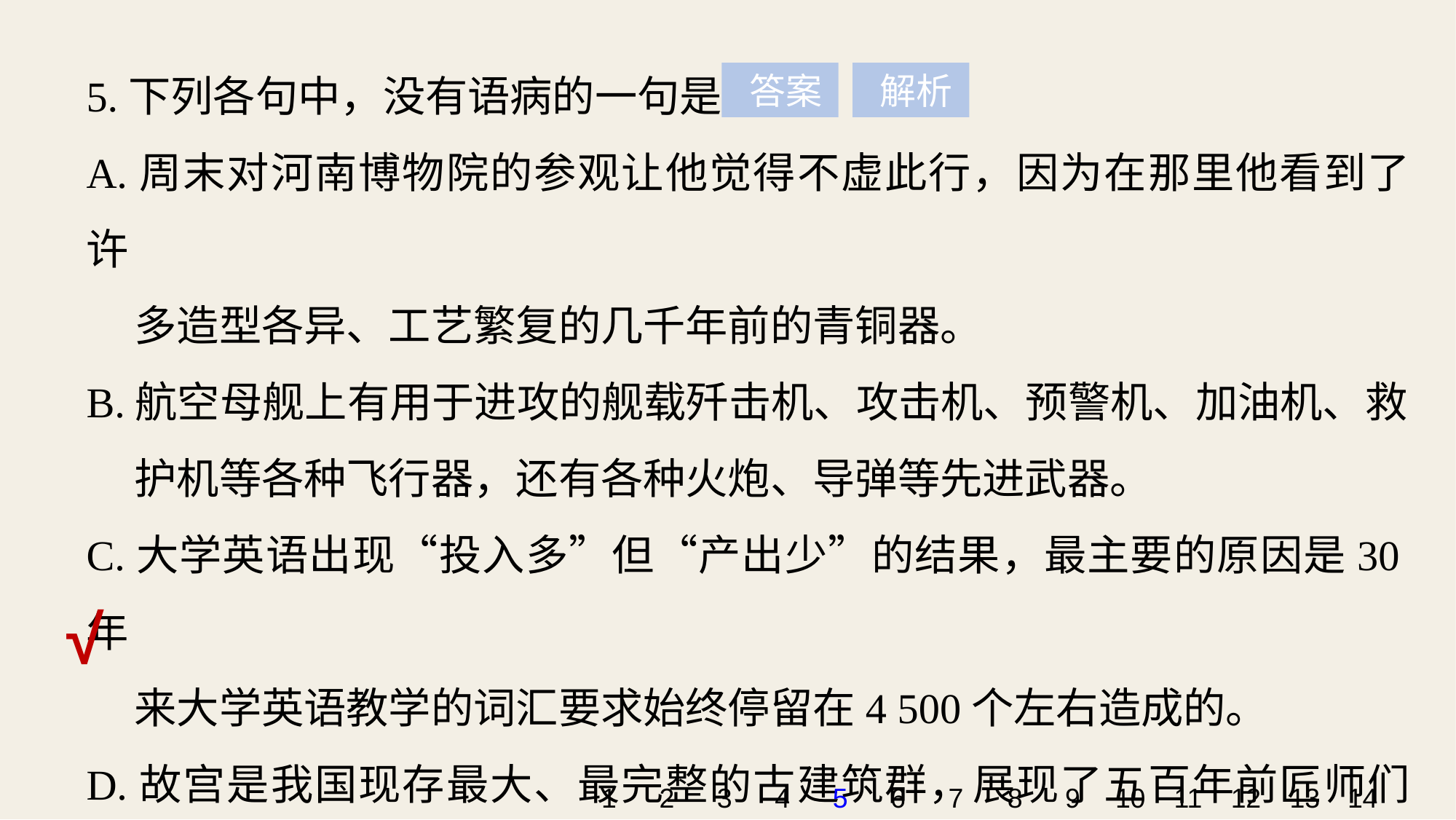

5.下列各句中，没有语病的一句是
A.周末对河南博物院的参观让他觉得不虚此行，因为在那里他看到了许
    多造型各异、工艺繁复的几千年前的青铜器。
B.航空母舰上有用于进攻的舰载歼击机、攻击机、预警机、加油机、救
    护机等各种飞行器，还有各种火炮、导弹等先进武器。
C.大学英语出现“投入多”但“产出少”的结果，最主要的原因是30年
    来大学英语教学的词汇要求始终停留在4 500个左右造成的。
D.故宫是我国现存最大、最完整的古建筑群，展现了五百年前匠师们在
    建筑上的卓越成就，被誉为无与伦比的古代建筑杰作。
 答案
 解析
√
1
2
3
4
5
6
7
8
9
10
11
12
13
14